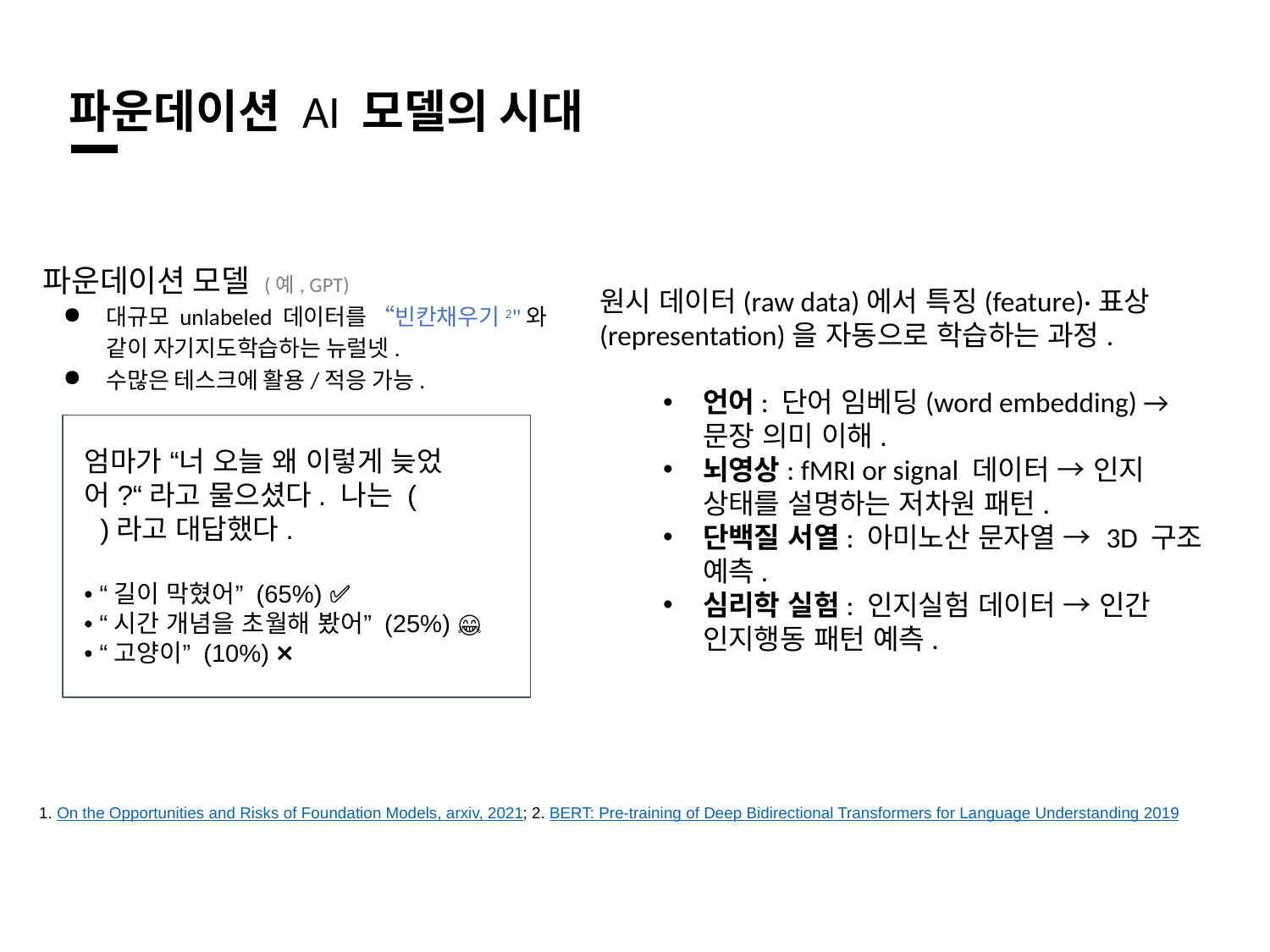

# 파운데이션 AI 모델의 시대
파운데이션 모델 (예, GPT)
대규모 unlabeled 데이터를 “빈칸채우기2"와 같이 자기지도학습하는 뉴럴넷.
수많은 테스크에 활용/적응 가능.
원시 데이터(raw data)에서 특징(feature)·표상(representation)을 자동으로 학습하는 과정.

언어: 단어 임베딩(word embedding) → 문장 의미 이해.
뇌영상: fMRI or signal 데이터 → 인지 상태를 설명하는 저차원 패턴.
단백질 서열: 아미노산 문자열 → 3D 구조 예측.
심리학 실험: 인지실험 데이터 → 인간 인지행동 패턴 예측.

엄마가 “너 오늘 왜 이렇게 늦었어?“라고 물으셨다. 나는 (           )라고 대답했다.

• “길이 막혔어” (65%) ✅
• “시간 개념을 초월해 봤어” (25%) 😂
• “고양이” (10%) ❌
1. On the Opportunities and Risks of Foundation Models, arxiv, 2021; 2. BERT: Pre-training of Deep Bidirectional Transformers for Language Understanding 2019